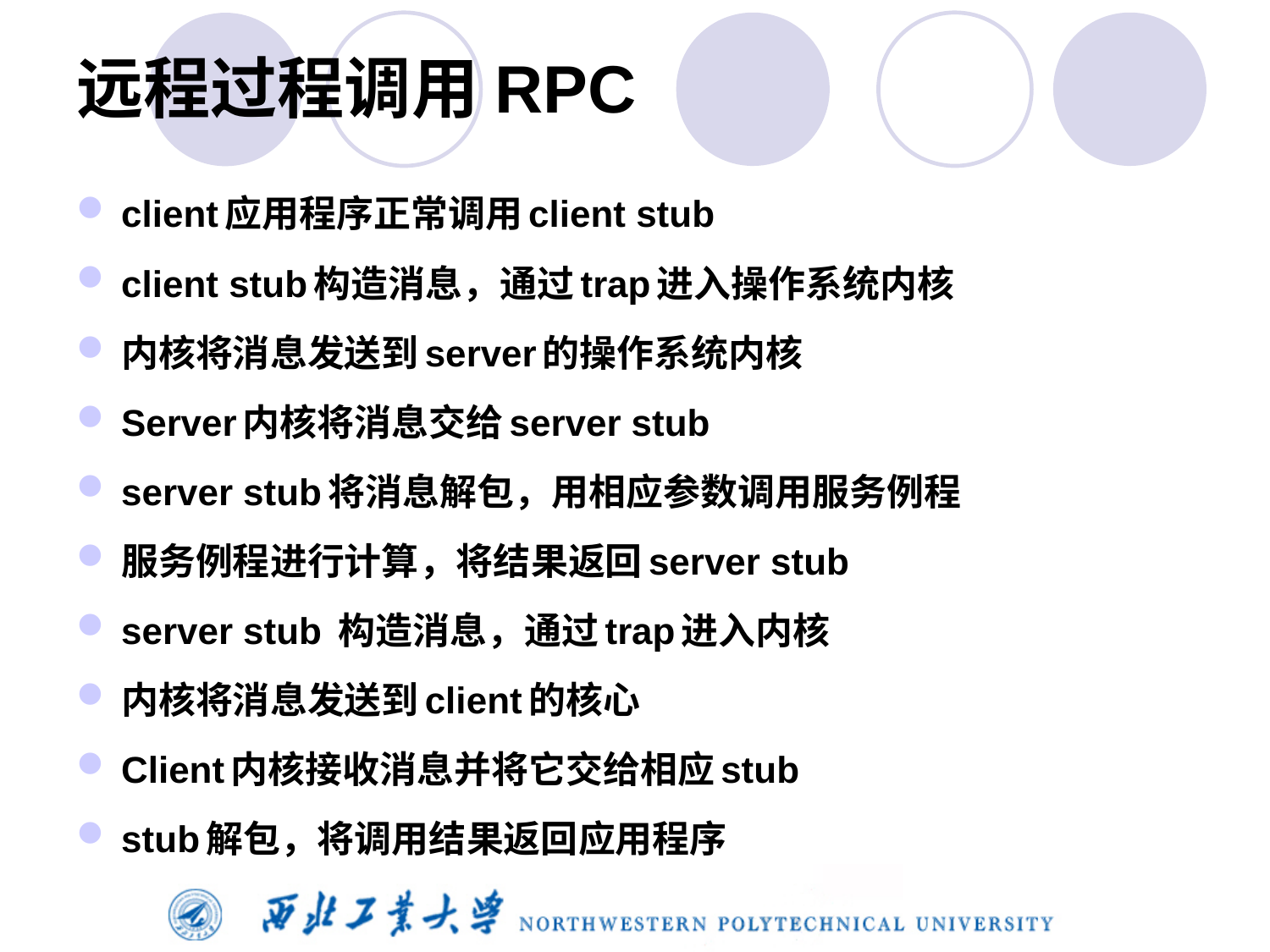

# 远程过程调用RPC
client应用程序正常调用client stub
client stub构造消息，通过trap进入操作系统内核
内核将消息发送到server的操作系统内核
Server内核将消息交给server stub
server stub将消息解包，用相应参数调用服务例程
服务例程进行计算，将结果返回server stub
server stub 构造消息，通过trap进入内核
内核将消息发送到client的核心
Client内核接收消息并将它交给相应stub
stub解包，将调用结果返回应用程序